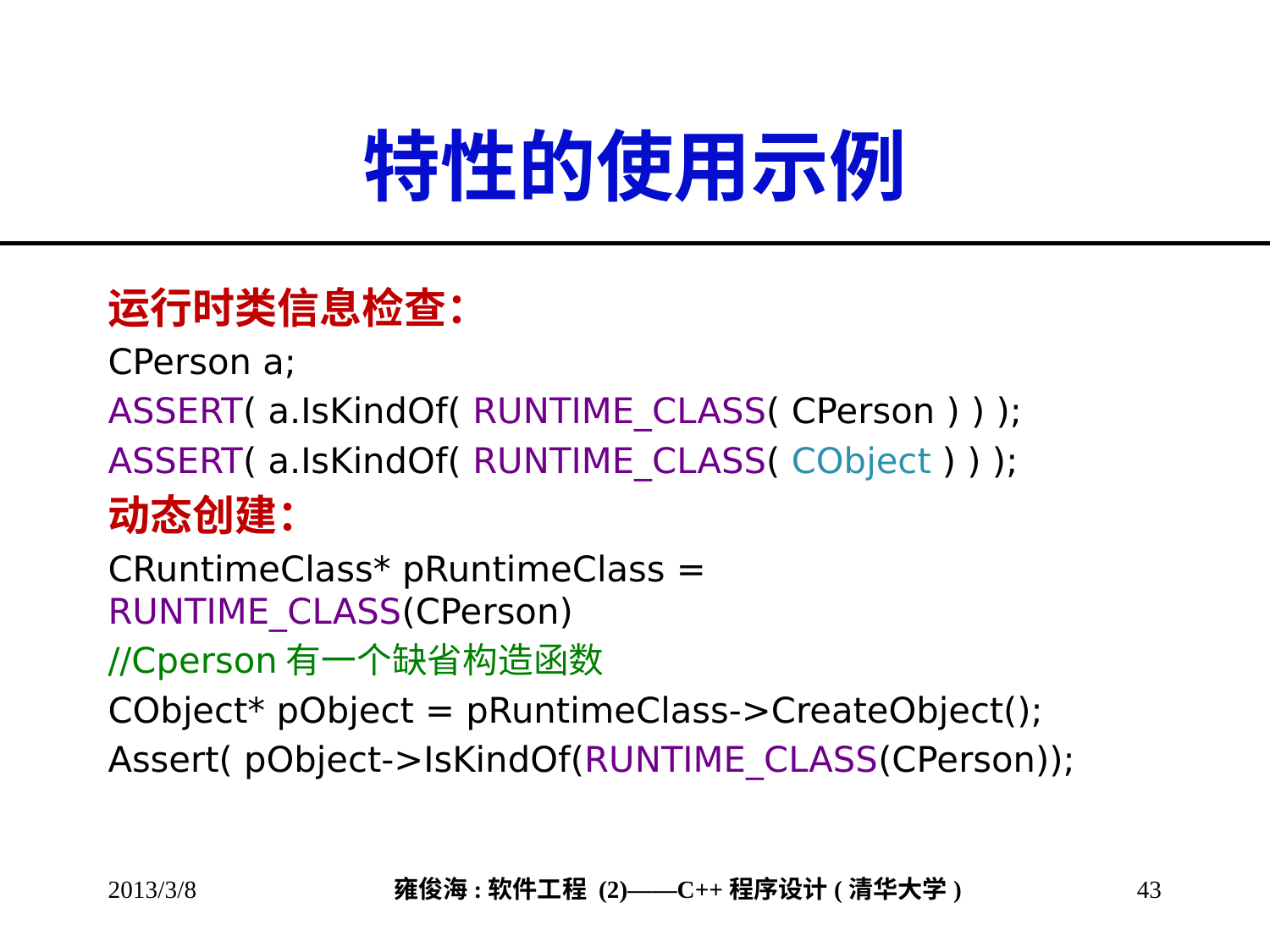

# 特性的使用示例
运行时类信息检查：
CPerson a;
ASSERT( a.IsKindOf( RUNTIME_CLASS( CPerson ) ) );
ASSERT( a.IsKindOf( RUNTIME_CLASS( CObject ) ) );
动态创建：
CRuntimeClass* pRuntimeClass = RUNTIME_CLASS(CPerson)
//Cperson有一个缺省构造函数
CObject* pObject = pRuntimeClass->CreateObject();
Assert( pObject->IsKindOf(RUNTIME_CLASS(CPerson));
2013/3/8
43